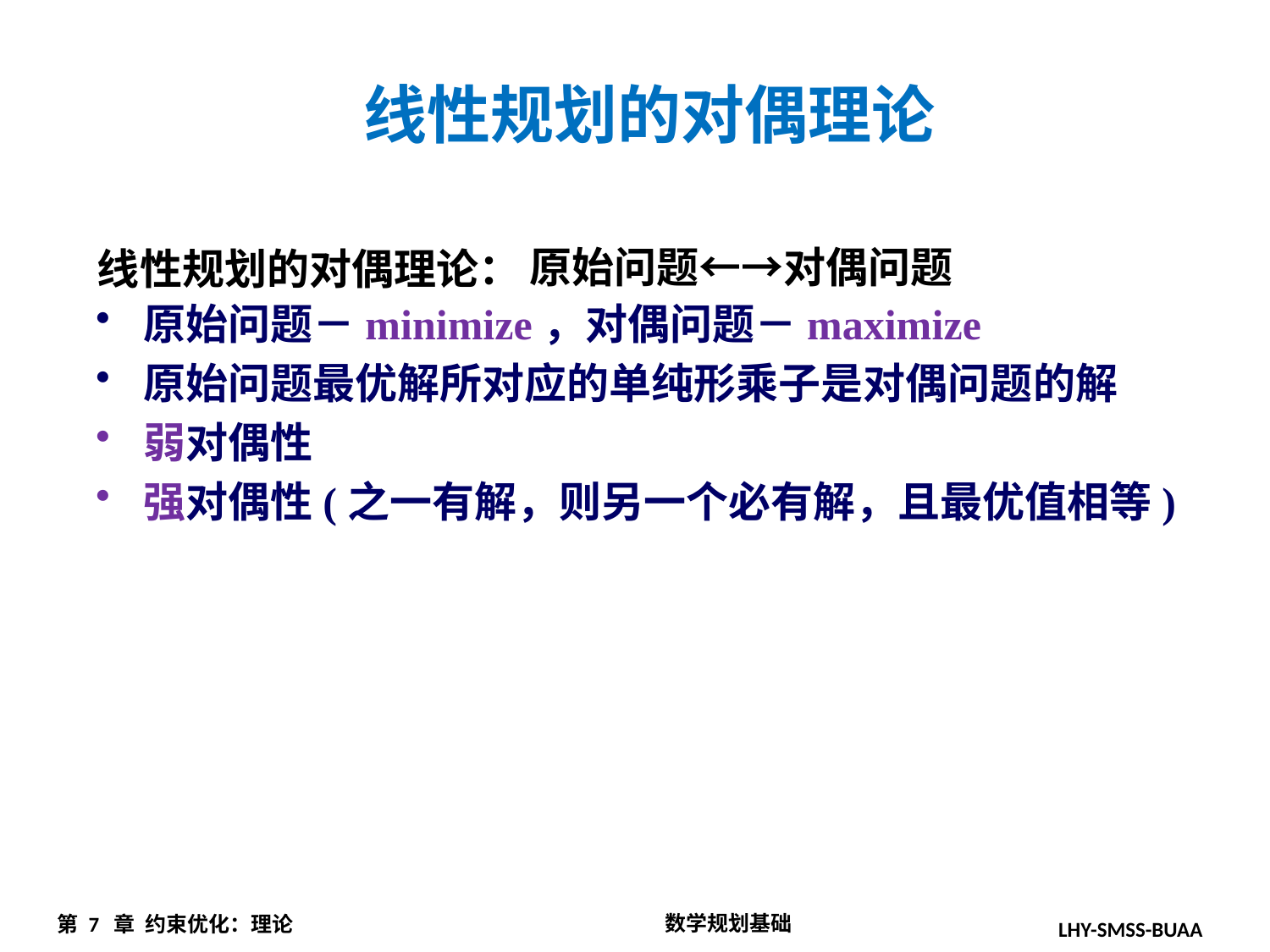

线性规划的对偶理论
原始问题←→对偶问题
线性规划的对偶理论：
原始问题－minimize，对偶问题－maximize
原始问题最优解所对应的单纯形乘子是对偶问题的解
弱对偶性
强对偶性(之一有解，则另一个必有解，且最优值相等)